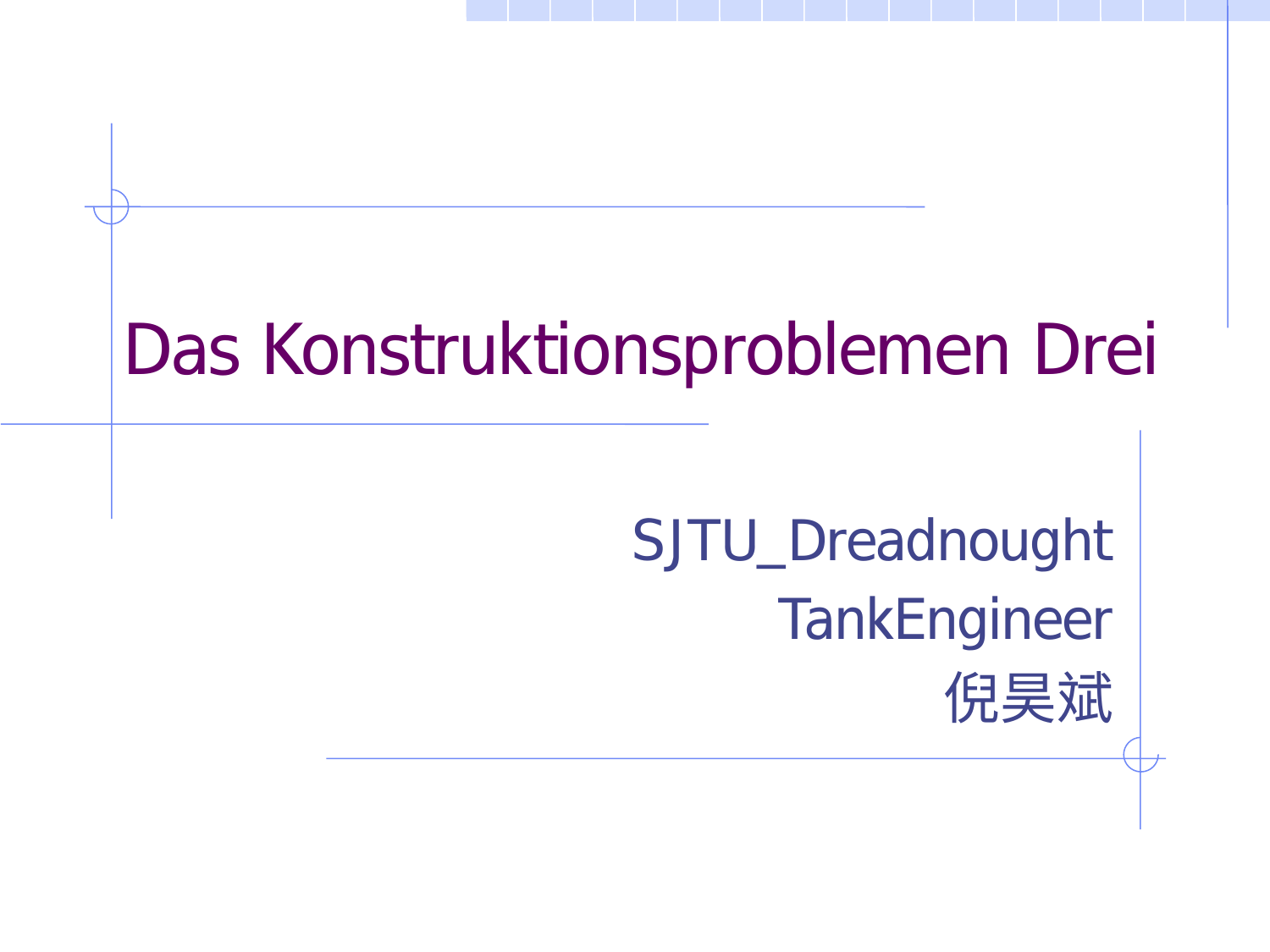

# Das Konstruktionsproblemen Drei
SJTU_Dreadnought
TankEngineer
倪昊斌